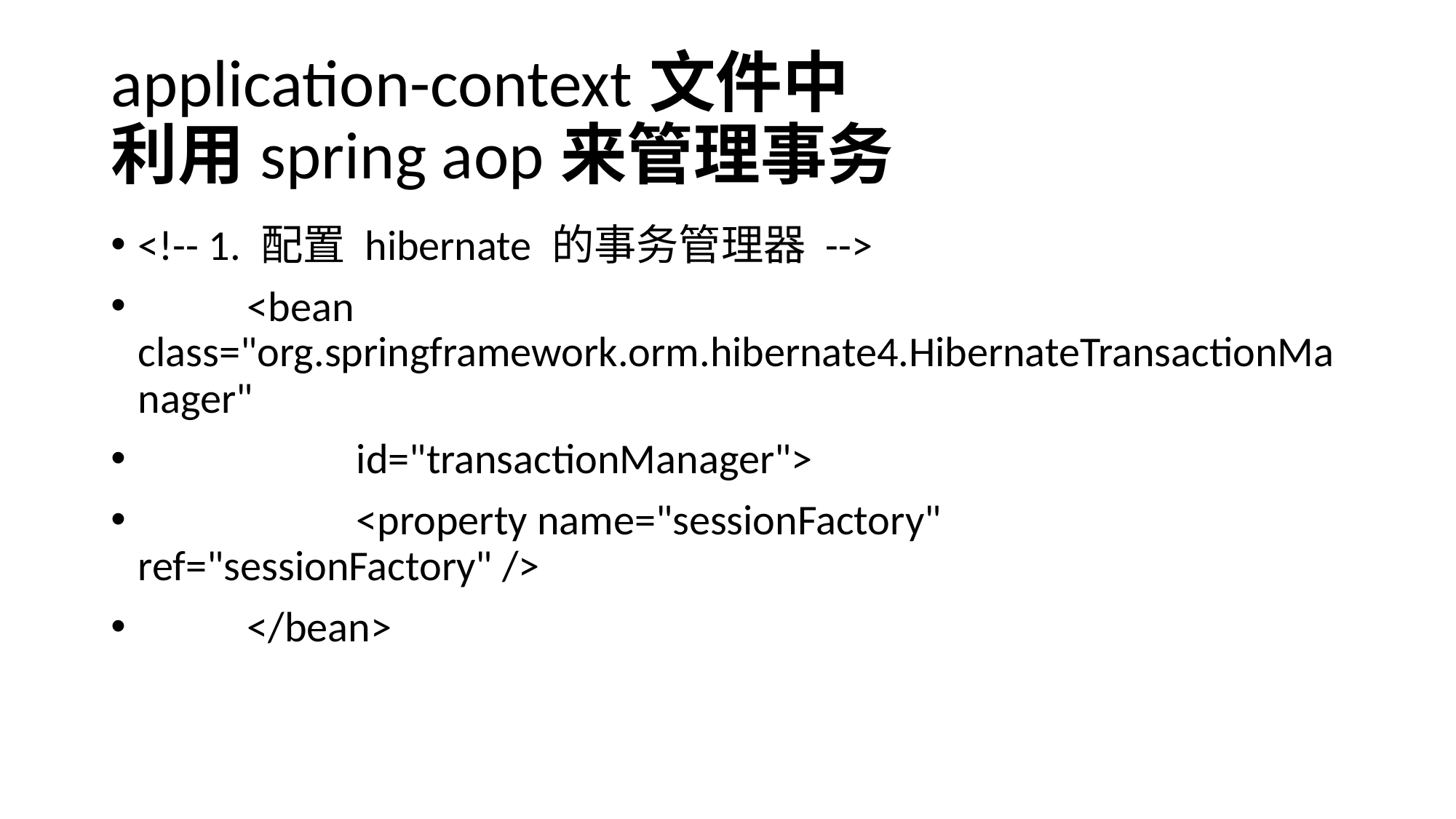

# application-context文件中 利用spring aop来管理事务

<!-- 1. 配置 hibernate 的事务管理器 -->
	<bean class="org.springframework.orm.hibernate4.HibernateTransactionManager"
		id="transactionManager">
		<property name="sessionFactory" ref="sessionFactory" />
	</bean>